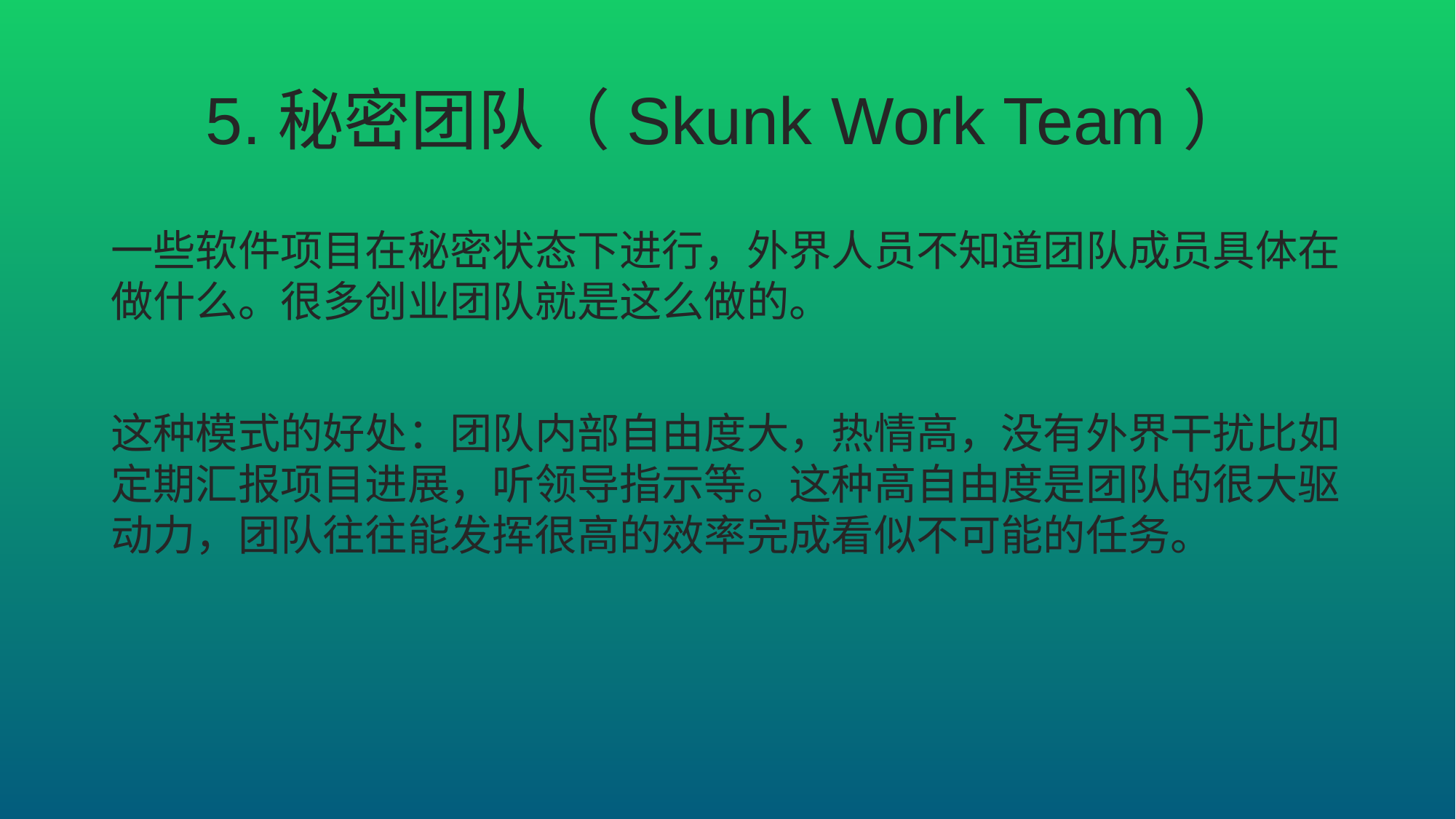

# 5.秘密团队（Skunk Work Team）
一些软件项目在秘密状态下进行，外界人员不知道团队成员具体在做什么。很多创业团队就是这么做的。

这种模式的好处：团队内部自由度大，热情高，没有外界干扰比如定期汇报项目进展，听领导指示等。这种高自由度是团队的很大驱动力，团队往往能发挥很高的效率完成看似不可能的任务。